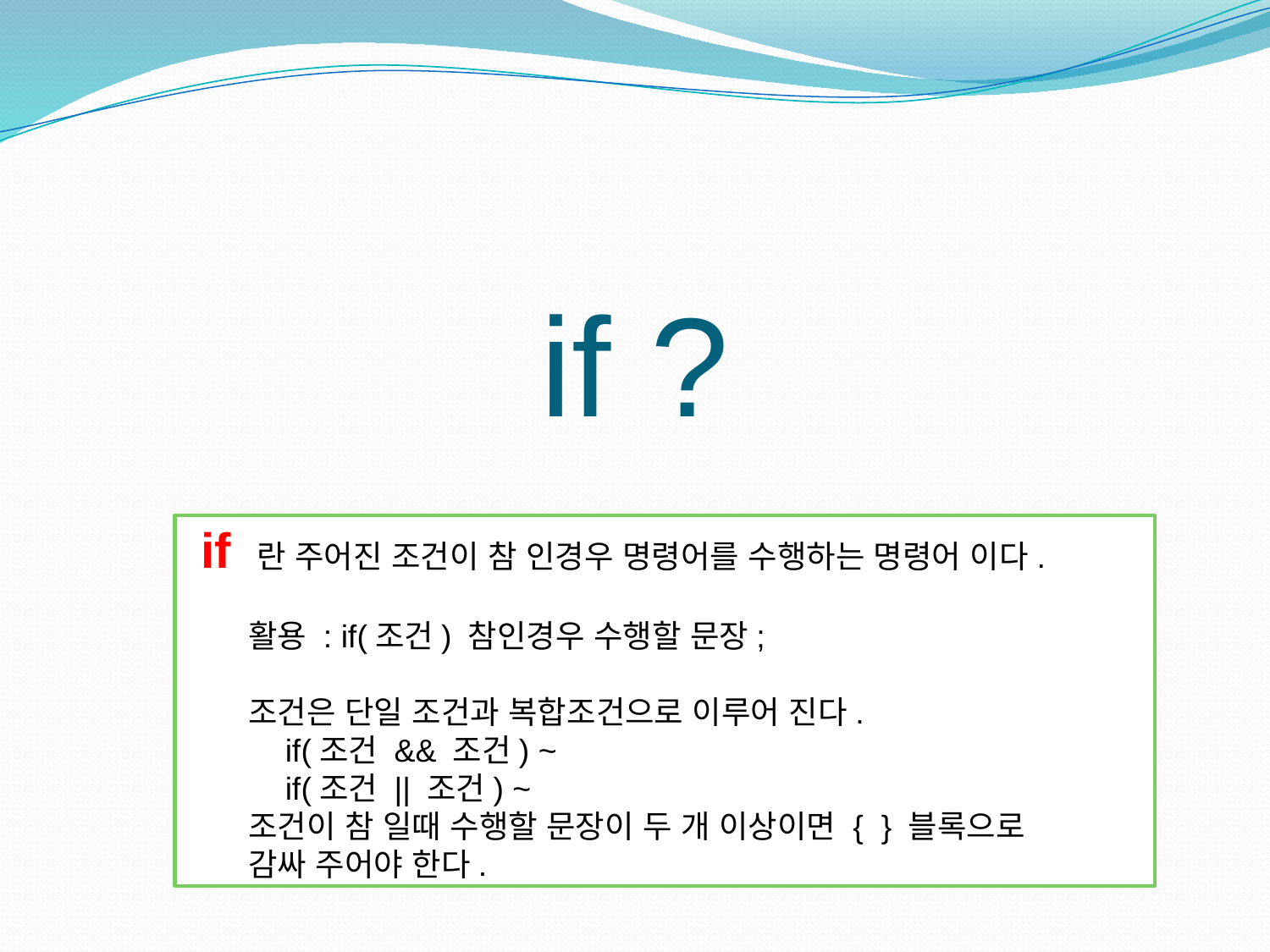

#

if ?
 if 란 주어진 조건이 참 인경우 명령어를 수행하는 명령어 이다.

      활용 : if(조건) 참인경우 수행할 문장;

      조건은 단일 조건과 복합조건으로 이루어 진다.
           if(조건 && 조건) ~
           if(조건 || 조건) ~
      조건이 참 일때 수행할 문장이 두 개 이상이면 {  } 블록으로
      감싸 주어야 한다.